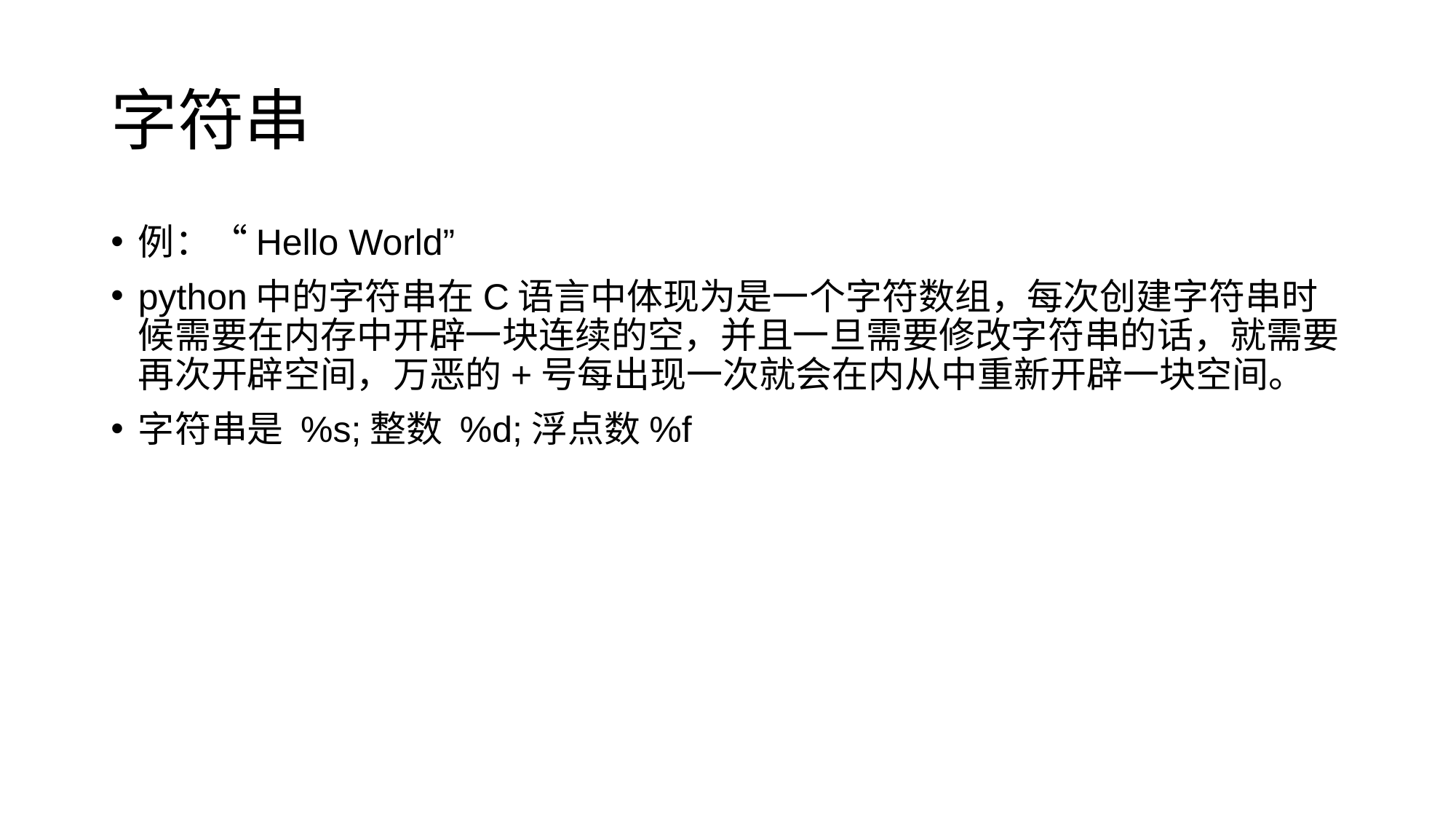

# 字符串
例：“Hello World”
python中的字符串在C语言中体现为是一个字符数组，每次创建字符串时候需要在内存中开辟一块连续的空，并且一旦需要修改字符串的话，就需要再次开辟空间，万恶的+号每出现一次就会在内从中重新开辟一块空间。
字符串是 %s;整数 %d;浮点数%f